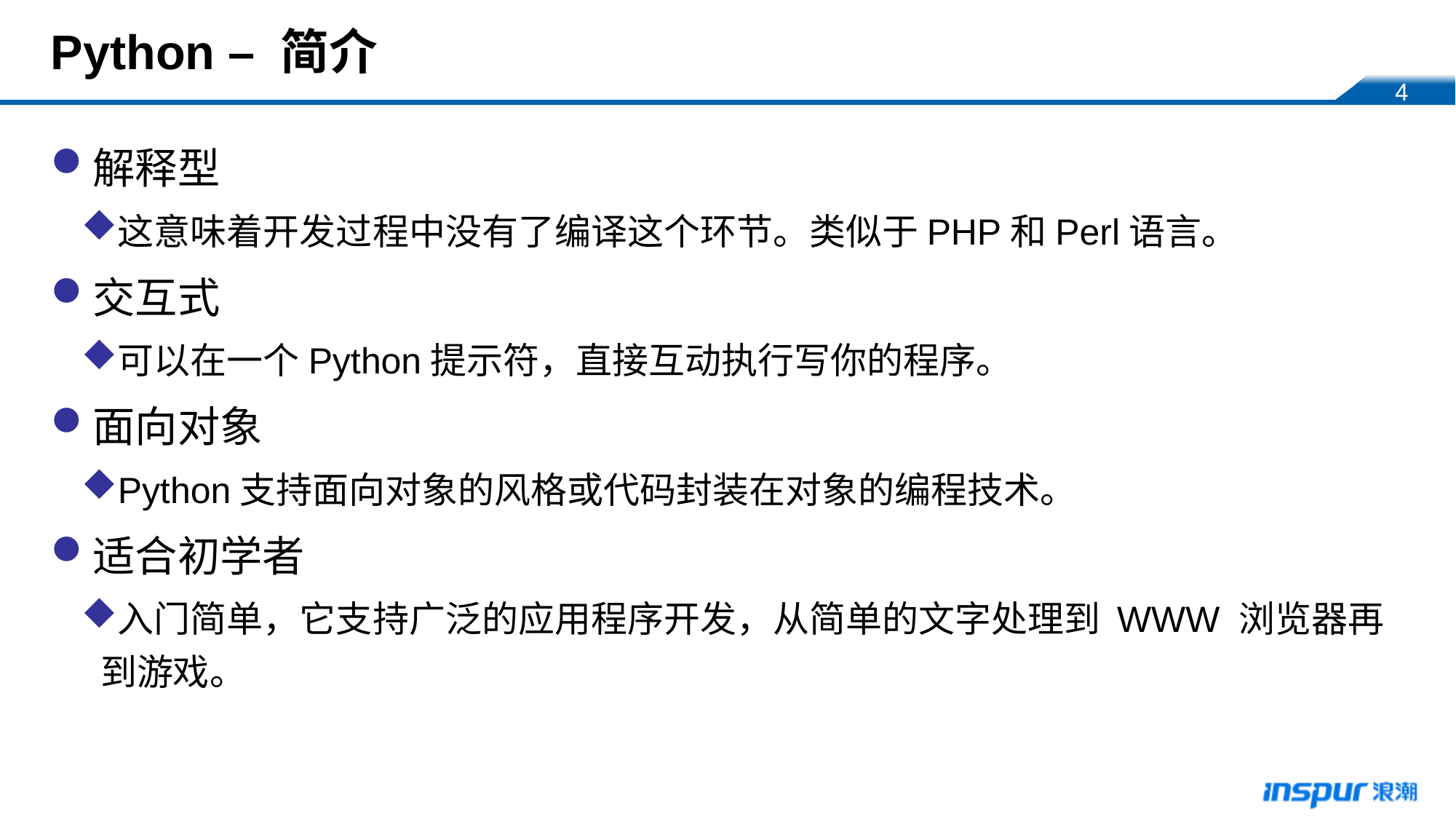

# Python – 简介
解释型
这意味着开发过程中没有了编译这个环节。类似于PHP和Perl语言。
交互式
可以在一个Python提示符，直接互动执行写你的程序。
面向对象
Python支持面向对象的风格或代码封装在对象的编程技术。
适合初学者
入门简单，它支持广泛的应用程序开发，从简单的文字处理到 WWW 浏览器再到游戏。